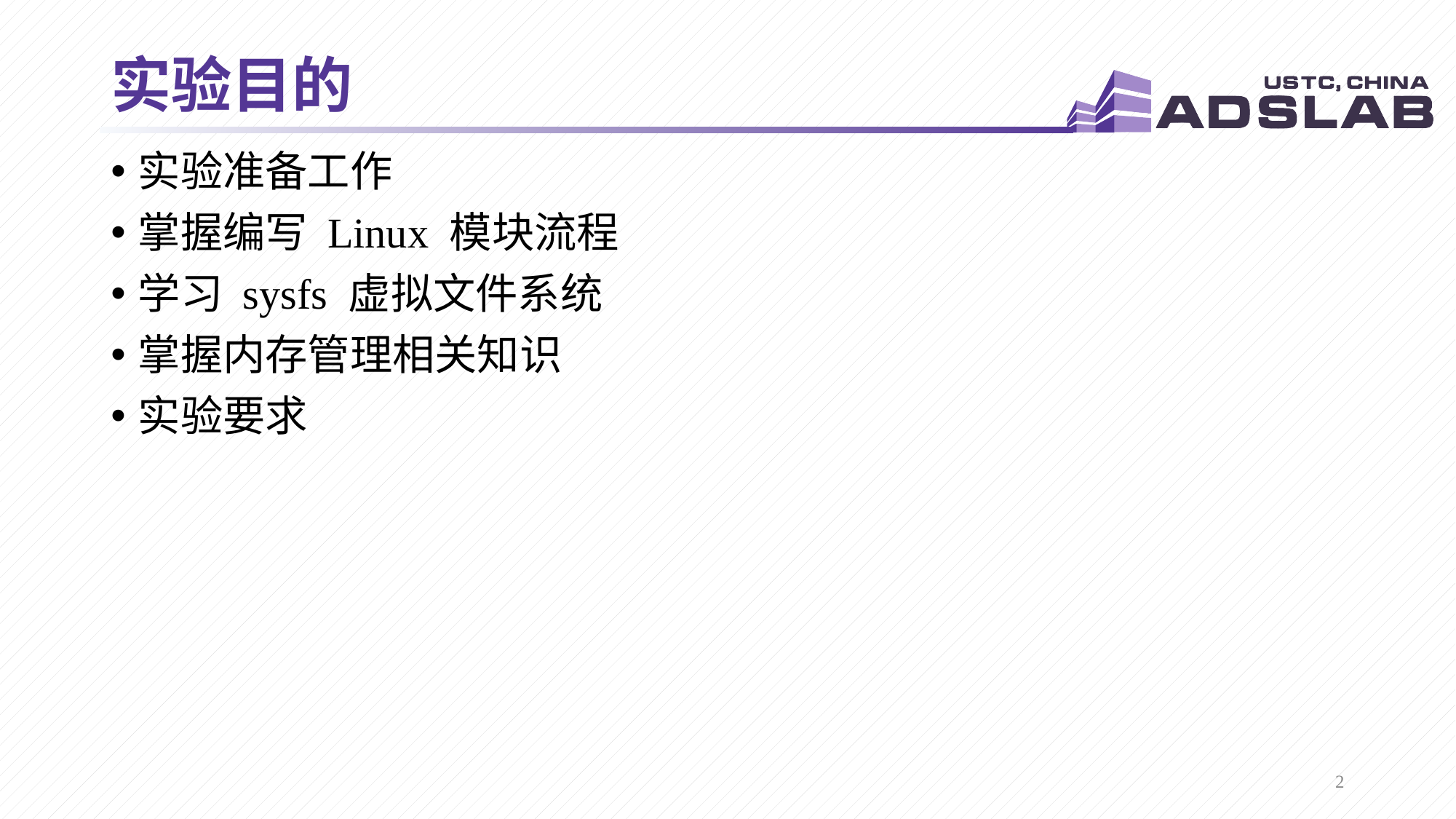

# 实验目的
实验准备工作
掌握编写 Linux 模块流程
学习 sysfs 虚拟文件系统
掌握内存管理相关知识
实验要求